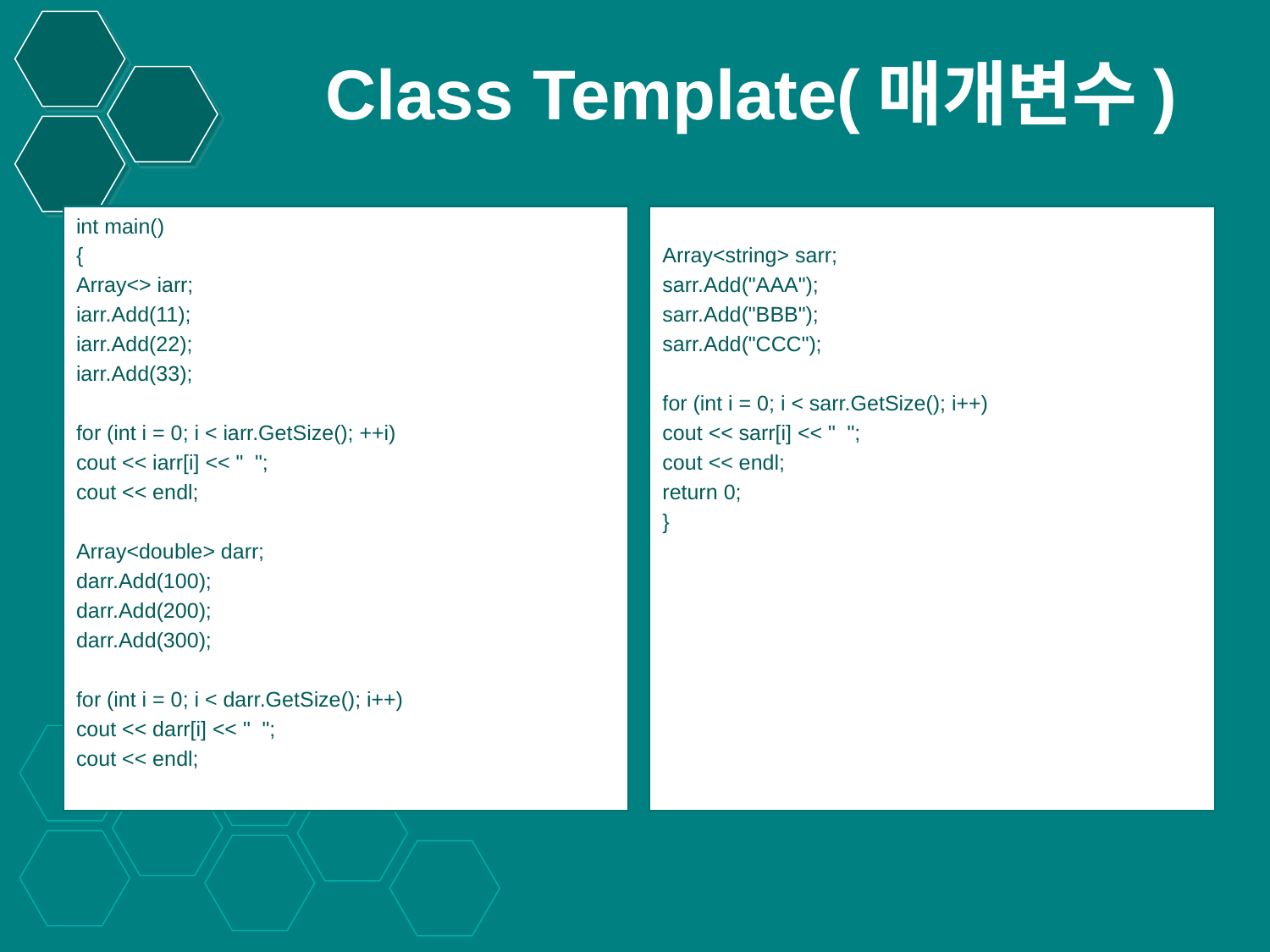

# Class Template(매개변수)
int main()
{
Array<> iarr;
iarr.Add(11);
iarr.Add(22);
iarr.Add(33);

for (int i = 0; i < iarr.GetSize(); ++i)
cout << iarr[i] << "  ";
cout << endl;

Array<double> darr;
darr.Add(100);
darr.Add(200);
darr.Add(300);

for (int i = 0; i < darr.GetSize(); i++)
cout << darr[i] << "  ";
cout << endl;

Array<string> sarr;
sarr.Add("AAA");
sarr.Add("BBB");
sarr.Add("CCC");

for (int i = 0; i < sarr.GetSize(); i++)
cout << sarr[i] << "  ";
cout << endl;
return 0;
}